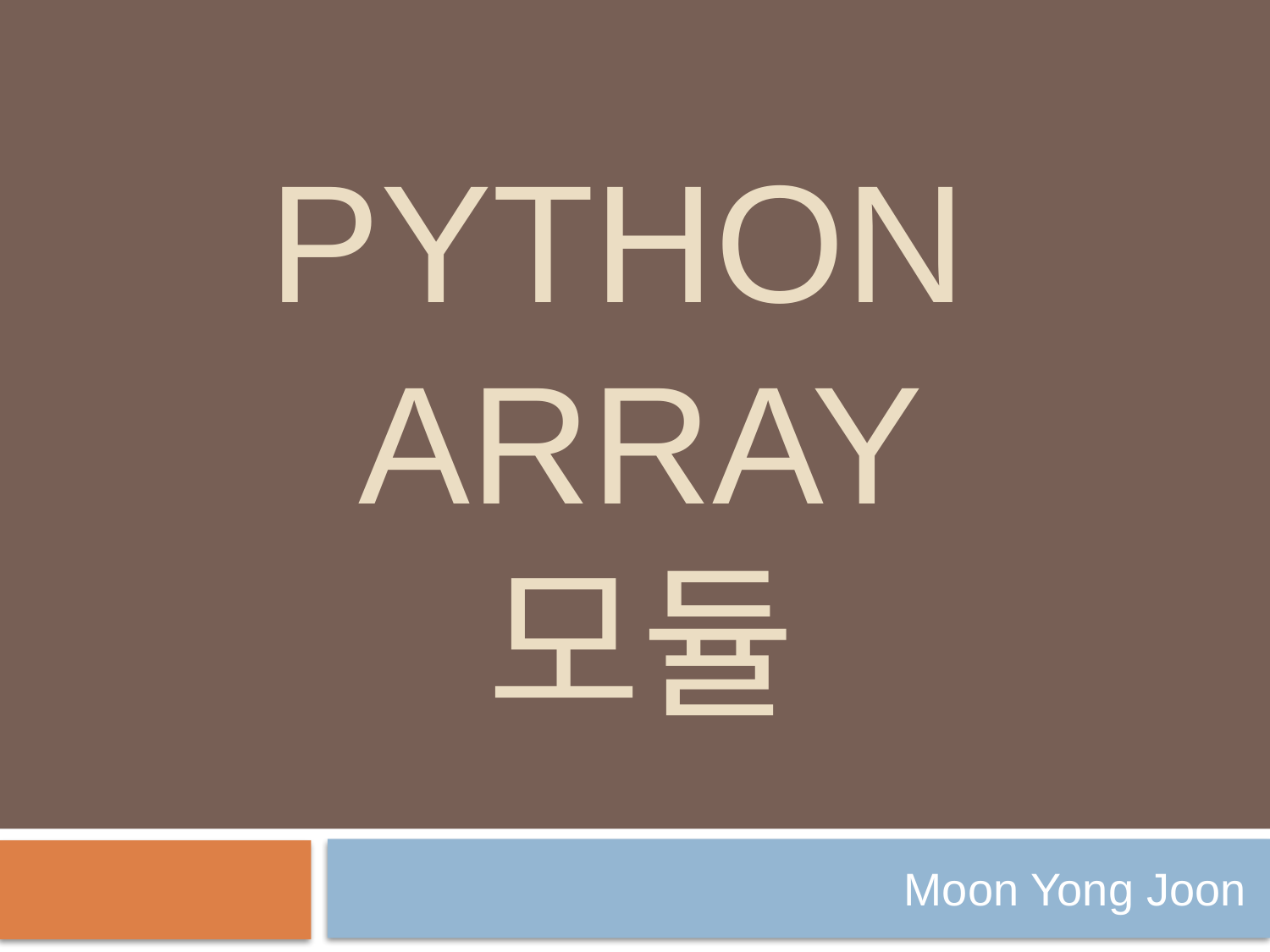

# Python array 모듈
Moon Yong Joon